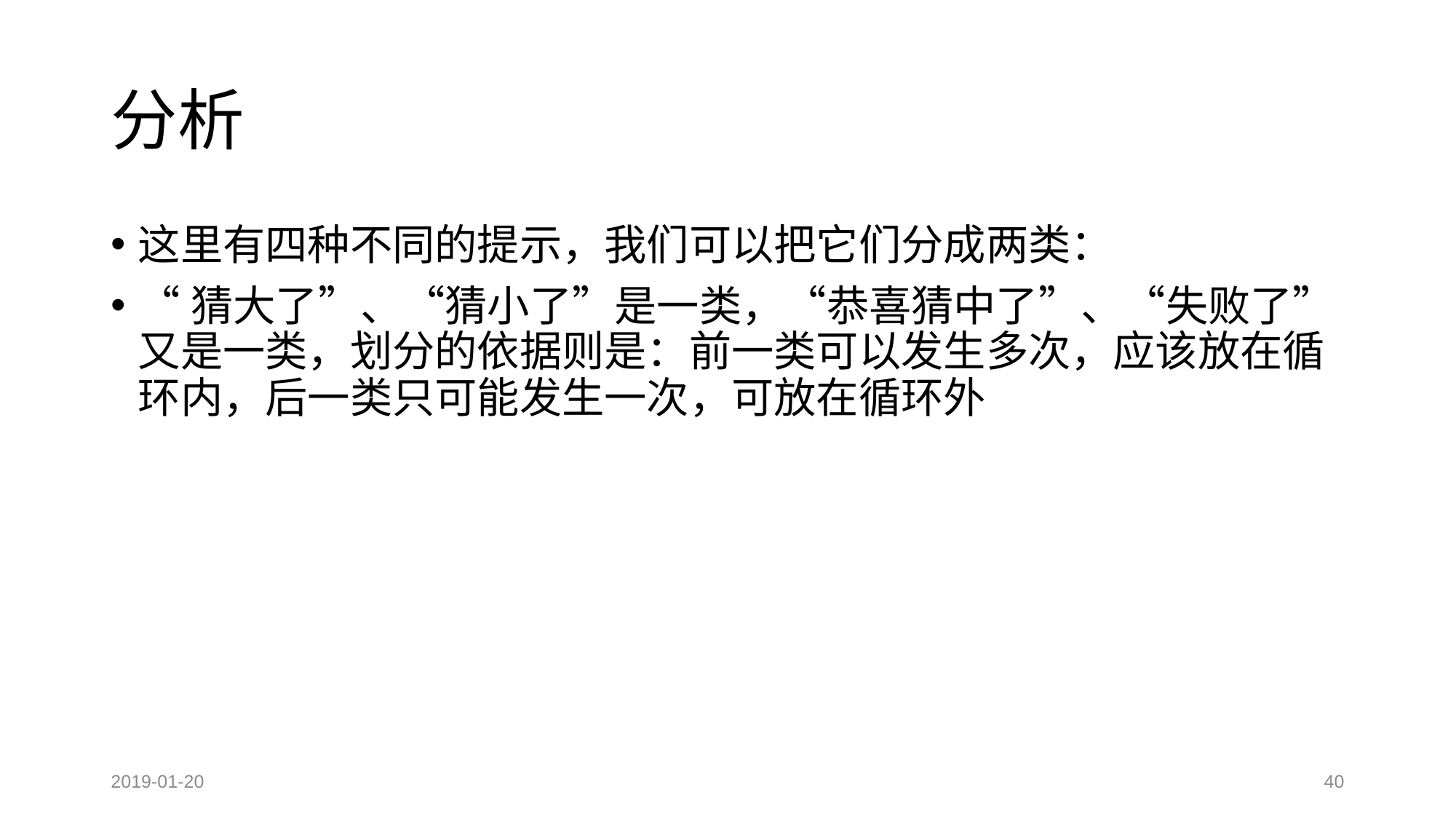

# 分析
这里有四种不同的提示，我们可以把它们分成两类：
“猜大了”、“猜小了”是一类，“恭喜猜中了”、“失败了”又是一类，划分的依据则是：前一类可以发生多次，应该放在循环内，后一类只可能发生一次，可放在循环外

2019-01-20
40